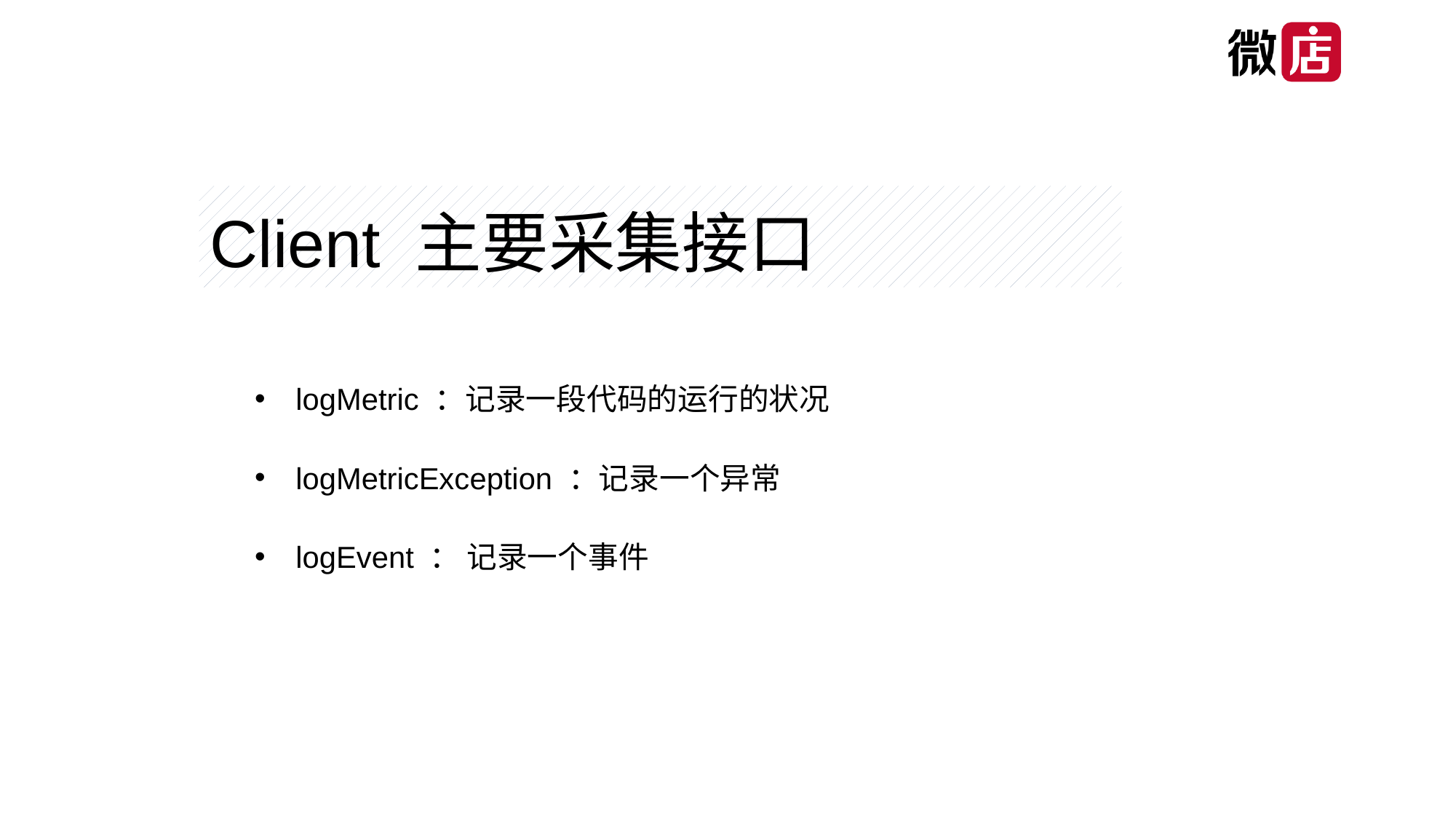

# Client 主要采集接口
logMetric ：记录一段代码的运行的状况
logMetricException ：记录一个异常
logEvent ： 记录一个事件